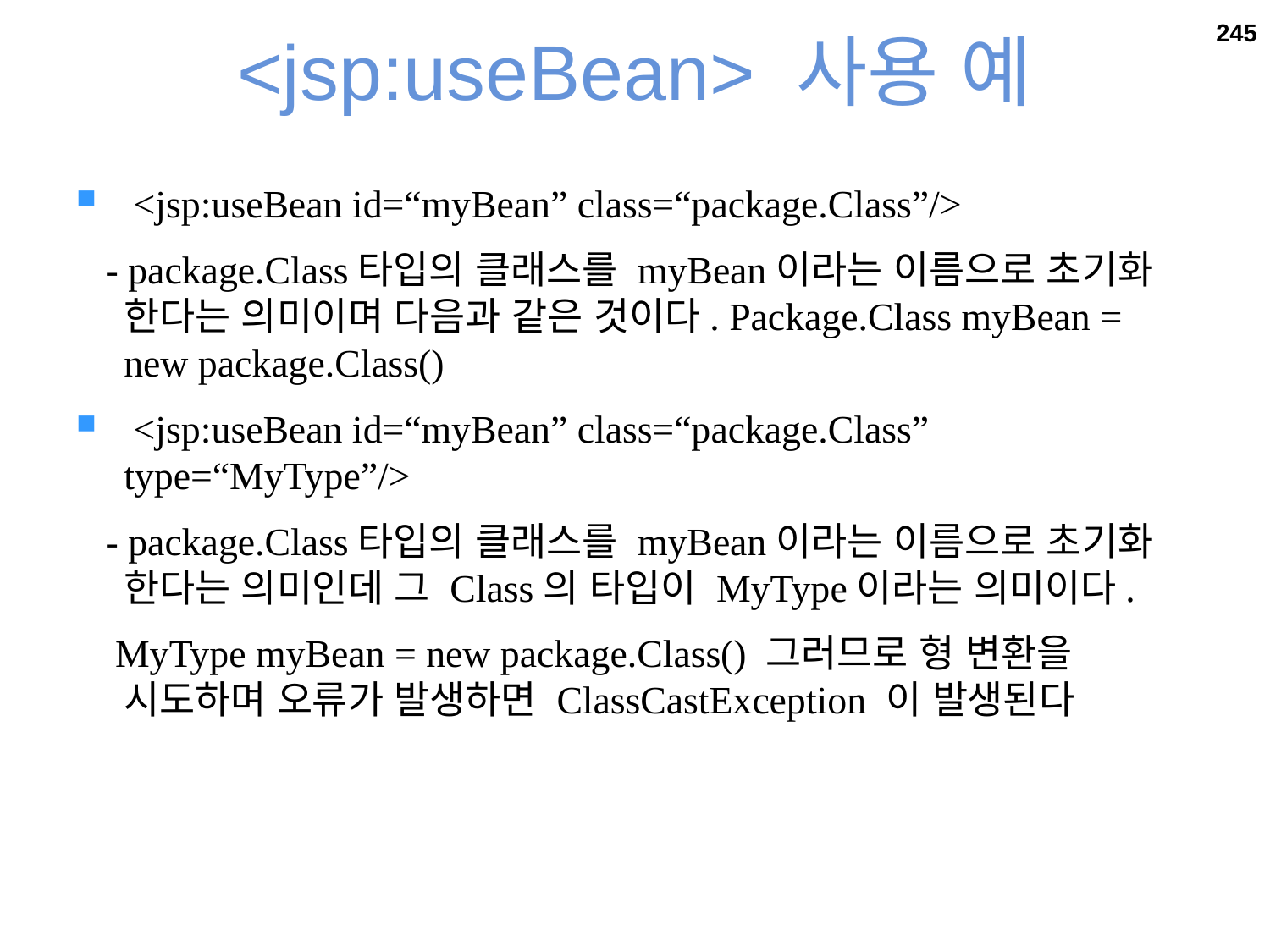

245
# <jsp:useBean> 사용 예
 <jsp:useBean id=“myBean” class=“package.Class”/>
   - package.Class타입의 클래스를 myBean이라는 이름으로 초기화 한다는 의미이며 다음과 같은 것이다. Package.Class myBean = new package.Class()
 <jsp:useBean id=“myBean” class=“package.Class” type=“MyType”/>
   - package.Class타입의 클래스를 myBean이라는 이름으로 초기화 한다는 의미인데 그 Class의 타입이 MyType이라는 의미이다.
    MyType myBean = new package.Class() 그러므로 형 변환을 시도하며 오류가 발생하면 ClassCastException 이 발생된다